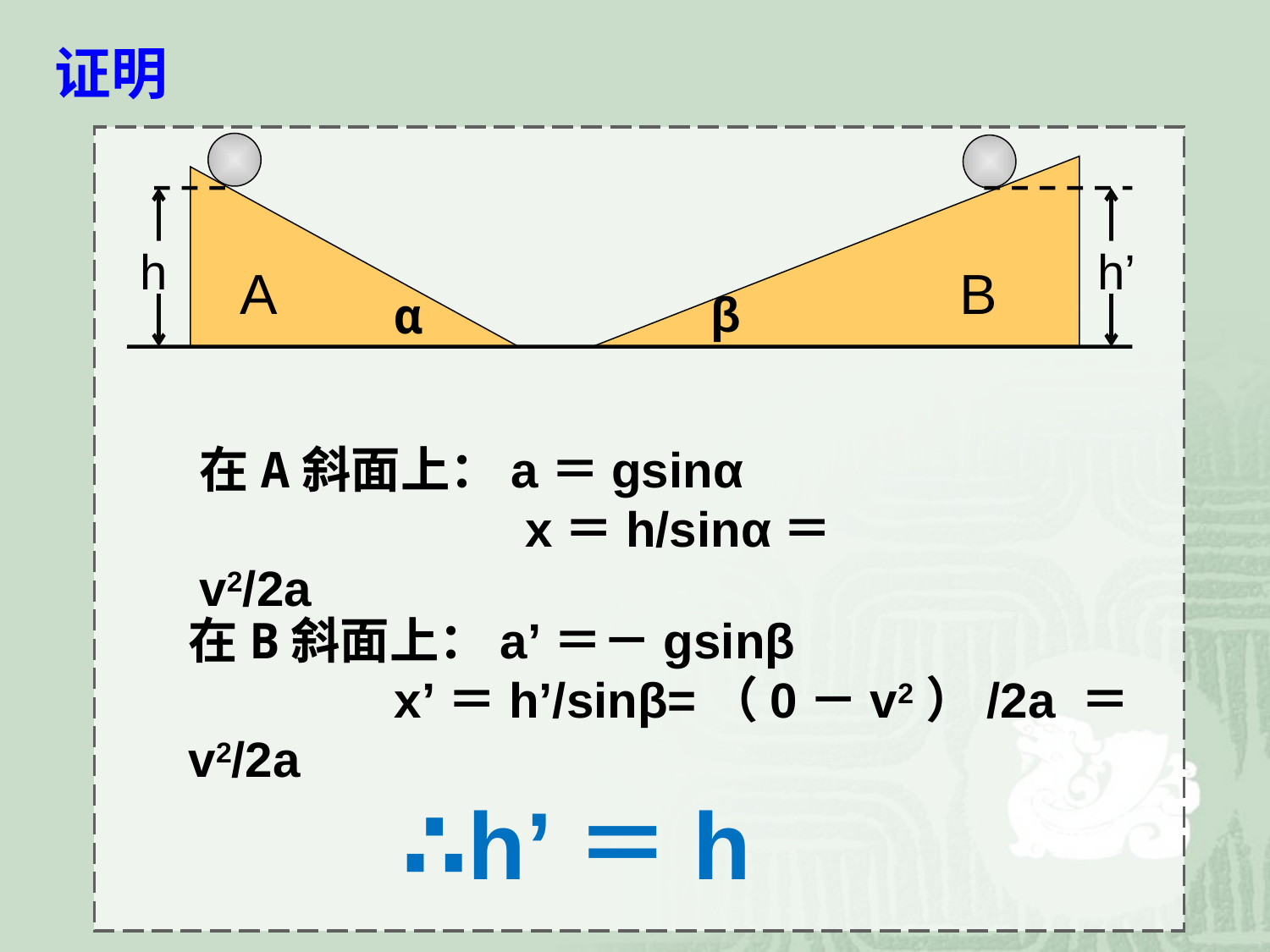

证明

h

h’
A
B
β
α

在A斜面上：a＝gsinα
           x＝h/sinα＝v2/2a
在B斜面上：a’＝－gsinβ                                           x’＝h’/sinβ=（0－v2）/2a ＝v2/2a
∴h’＝h